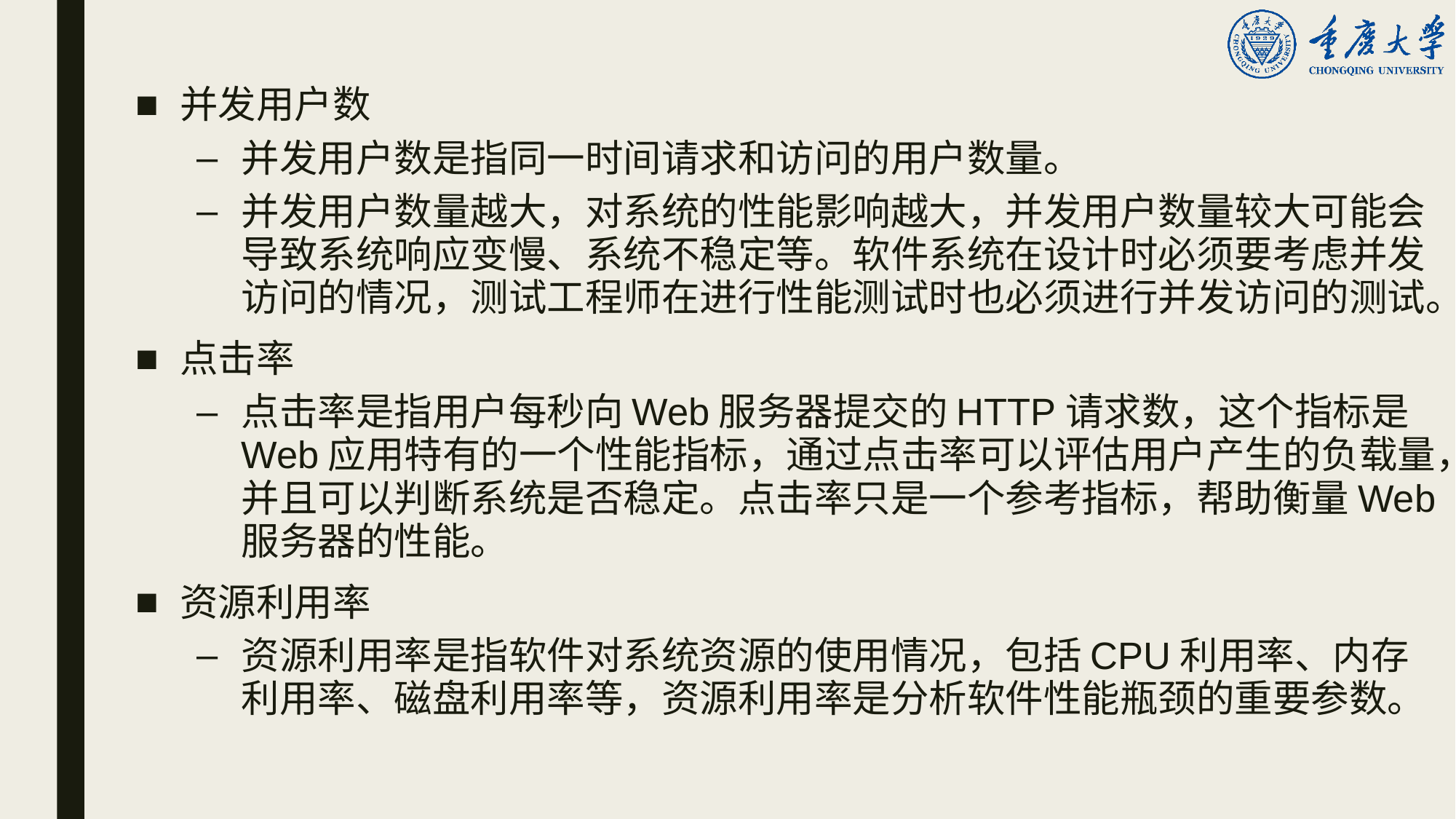

并发用户数
并发用户数是指同一时间请求和访问的用户数量。
并发用户数量越大，对系统的性能影响越大，并发用户数量较大可能会导致系统响应变慢、系统不稳定等。软件系统在设计时必须要考虑并发访问的情况，测试工程师在进行性能测试时也必须进行并发访问的测试。
点击率
点击率是指用户每秒向Web服务器提交的HTTP请求数，这个指标是Web应用特有的一个性能指标，通过点击率可以评估用户产生的负载量，并且可以判断系统是否稳定。点击率只是一个参考指标，帮助衡量Web服务器的性能。
资源利用率
资源利用率是指软件对系统资源的使用情况，包括CPU利用率、内存利用率、磁盘利用率等，资源利用率是分析软件性能瓶颈的重要参数。